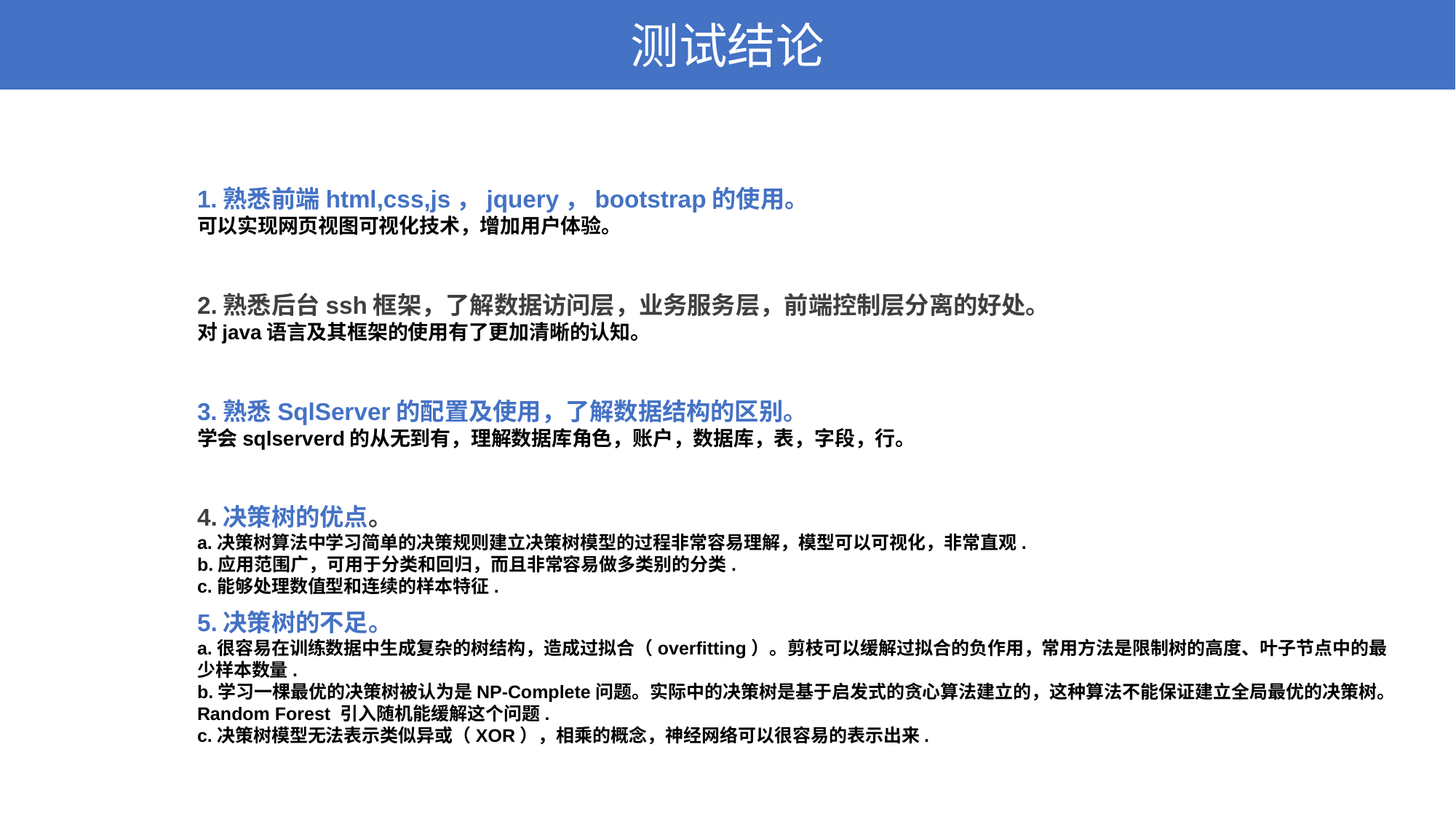

测试结论
1.熟悉前端html,css,js，jquery，bootstrap的使用。
可以实现网页视图可视化技术，增加用户体验。
2.熟悉后台ssh框架，了解数据访问层，业务服务层，前端控制层分离的好处。
对java语言及其框架的使用有了更加清晰的认知。
3.熟悉SqlServer的配置及使用，了解数据结构的区别。
学会sqlserverd的从无到有，理解数据库角色，账户，数据库，表，字段，行。
4.决策树的优点。
a.决策树算法中学习简单的决策规则建立决策树模型的过程非常容易理解，模型可以可视化，非常直观.
b.应用范围广，可用于分类和回归，而且非常容易做多类别的分类.
c.能够处理数值型和连续的样本特征.
5.决策树的不足。
a.很容易在训练数据中生成复杂的树结构，造成过拟合（overfitting）。剪枝可以缓解过拟合的负作用，常用方法是限制树的高度、叶子节点中的最少样本数量.
b.学习一棵最优的决策树被认为是NP-Complete问题。实际中的决策树是基于启发式的贪心算法建立的，这种算法不能保证建立全局最优的决策树。Random Forest 引入随机能缓解这个问题.
c.决策树模型无法表示类似异或（XOR），相乘的概念，神经网络可以很容易的表示出来.